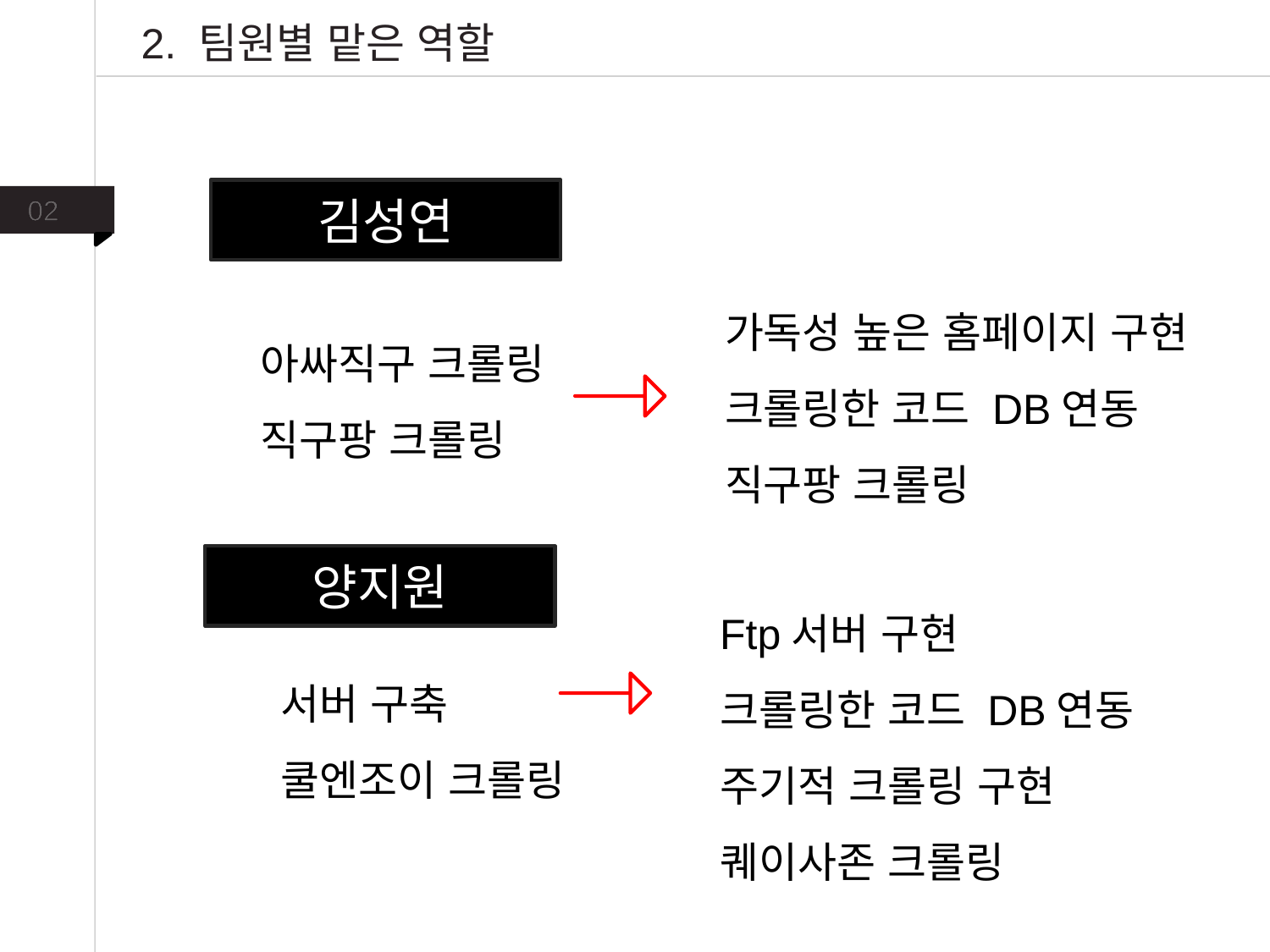

2. 팀원별 맡은 역할
김성연

02

가독성 높은 홈페이지 구현
크롤링한 코드 DB연동
직구팡 크롤링
아싸직구 크롤링
직구팡 크롤링

양지원
Ftp서버 구현
크롤링한 코드 DB연동
주기적 크롤링 구현
퀘이사존 크롤링
서버 구축
쿨엔조이 크롤링